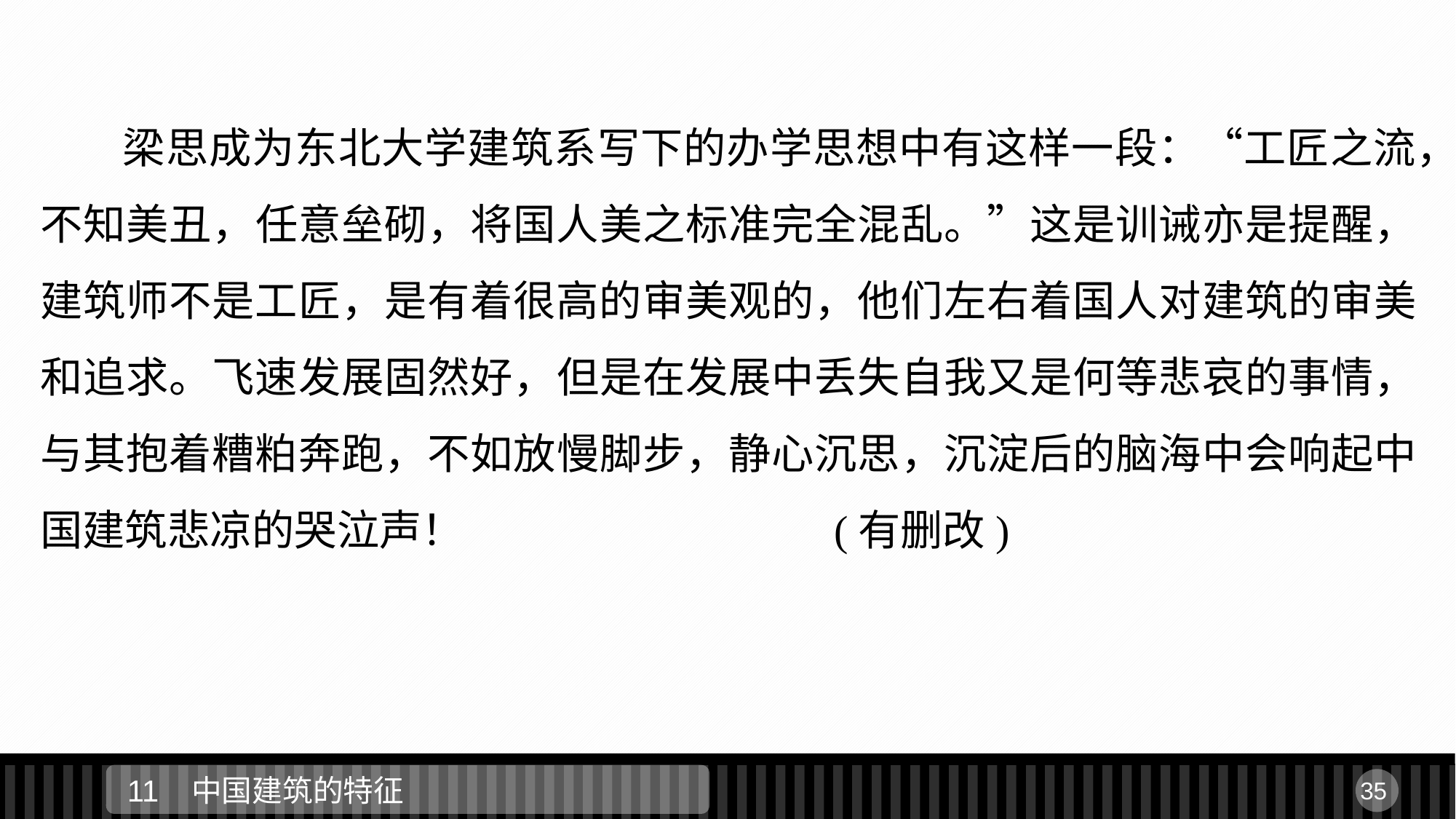

梁思成为东北大学建筑系写下的办学思想中有这样一段：“工匠之流，不知美丑，任意垒砌，将国人美之标准完全混乱。”这是训诫亦是提醒，建筑师不是工匠，是有着很高的审美观的，他们左右着国人对建筑的审美和追求。飞速发展固然好，但是在发展中丢失自我又是何等悲哀的事情，与其抱着糟粕奔跑，不如放慢脚步，静心沉思，沉淀后的脑海中会响起中国建筑悲凉的哭泣声！                                      (有删改)